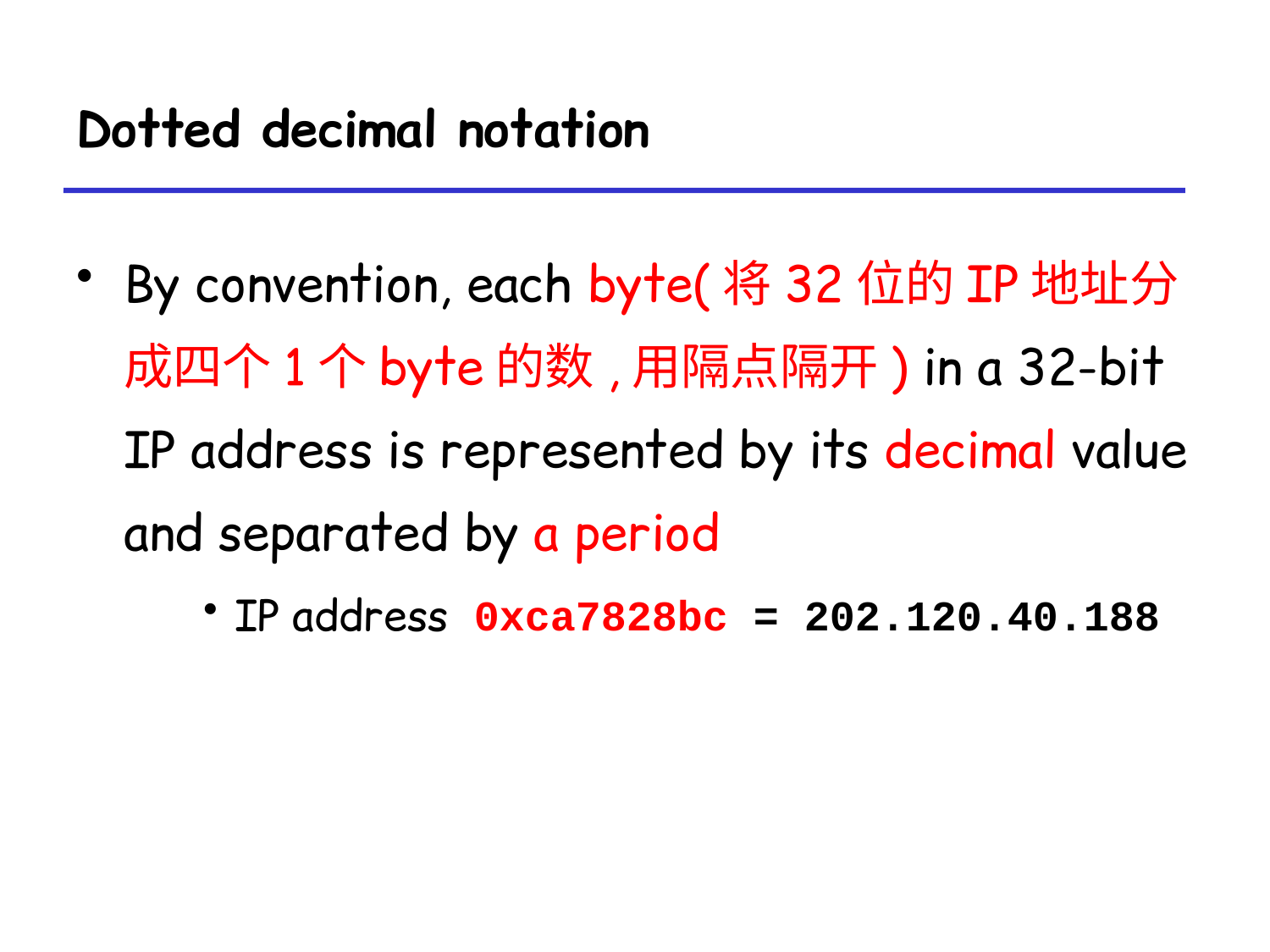

# Dotted decimal notation
By convention, each byte(将32位的IP地址分成四个1个byte的数,用隔点隔开) in a 32-bit IP address is represented by its decimal value and separated by a period
IP address 0xca7828bc = 202.120.40.188
37